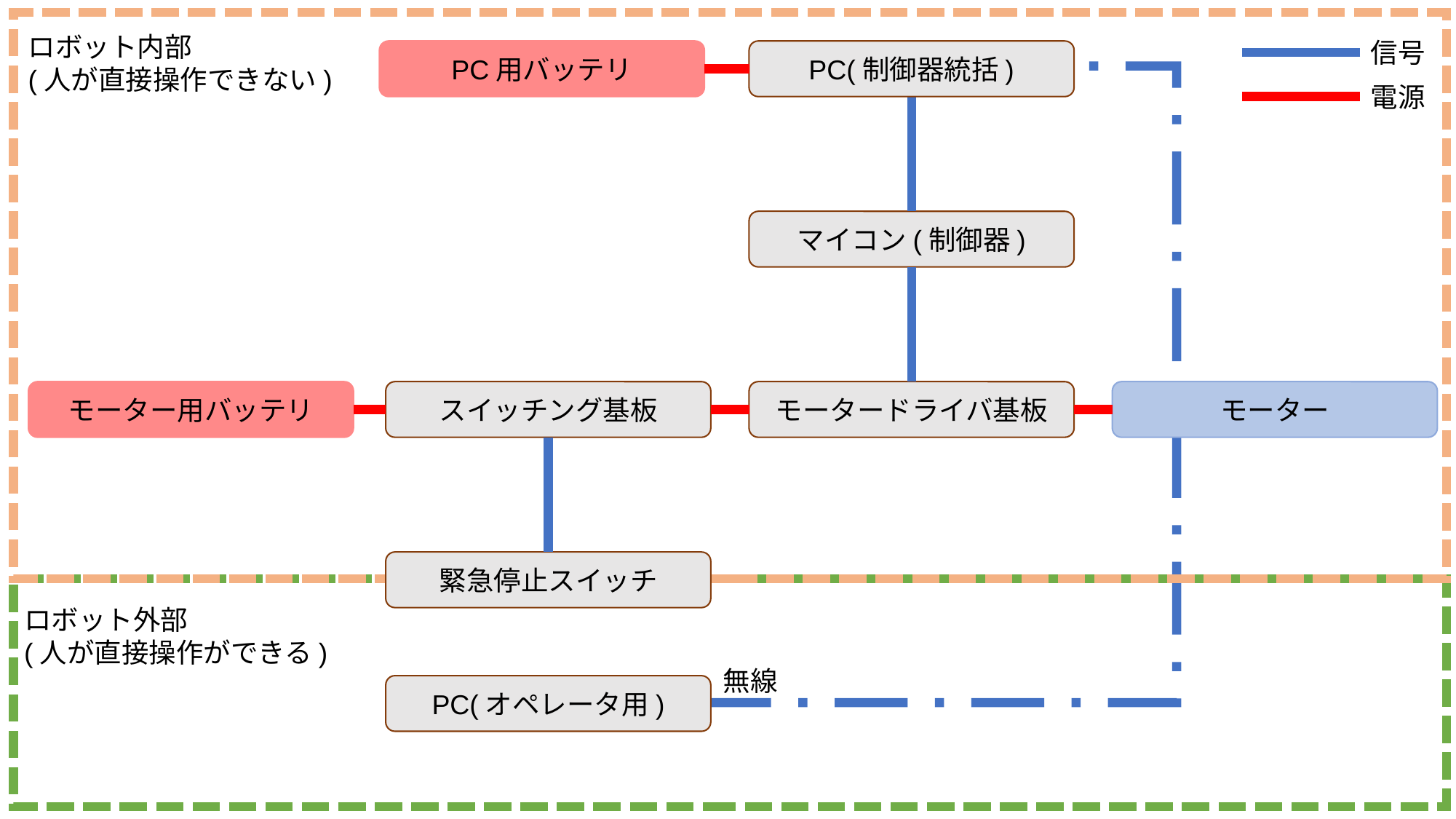

ロボット内部
(人が直接操作できない)
信号
PC用バッテリ
PC(制御器統括)

電源
マイコン(制御器)
モーター用バッテリ
スイッチング基板
モータードライバ基板
モーター
緊急停止スイッチ

ロボット外部
(人が直接操作ができる)
無線
PC(オペレータ用)